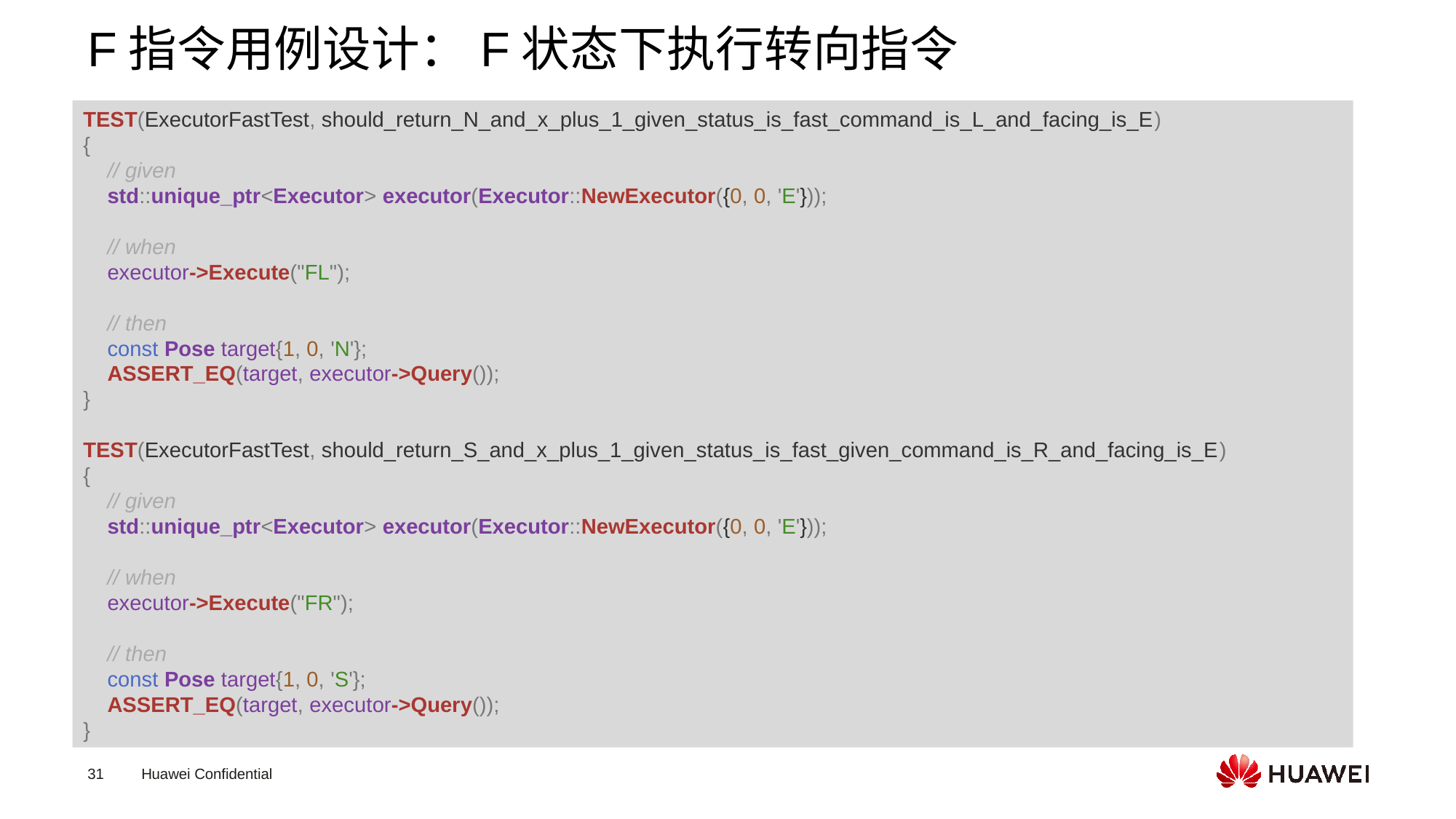

# F指令用例设计：F状态下执行转向指令
TEST(ExecutorFastTest, should_return_N_and_x_plus_1_given_status_is_fast_command_is_L_and_facing_is_E)
{
    // given
    std::unique_ptr<Executor> executor(Executor::NewExecutor({0, 0, 'E'}));
    // when
    executor->Execute("FL");
    // then
    const Pose target{1, 0, 'N'};
    ASSERT_EQ(target, executor->Query());
}

TEST(ExecutorFastTest, should_return_S_and_x_plus_1_given_status_is_fast_given_command_is_R_and_facing_is_E)
{
    // given
    std::unique_ptr<Executor> executor(Executor::NewExecutor({0, 0, 'E'}));
    // when
    executor->Execute("FR");
    // then
    const Pose target{1, 0, 'S'};
    ASSERT_EQ(target, executor->Query());
}